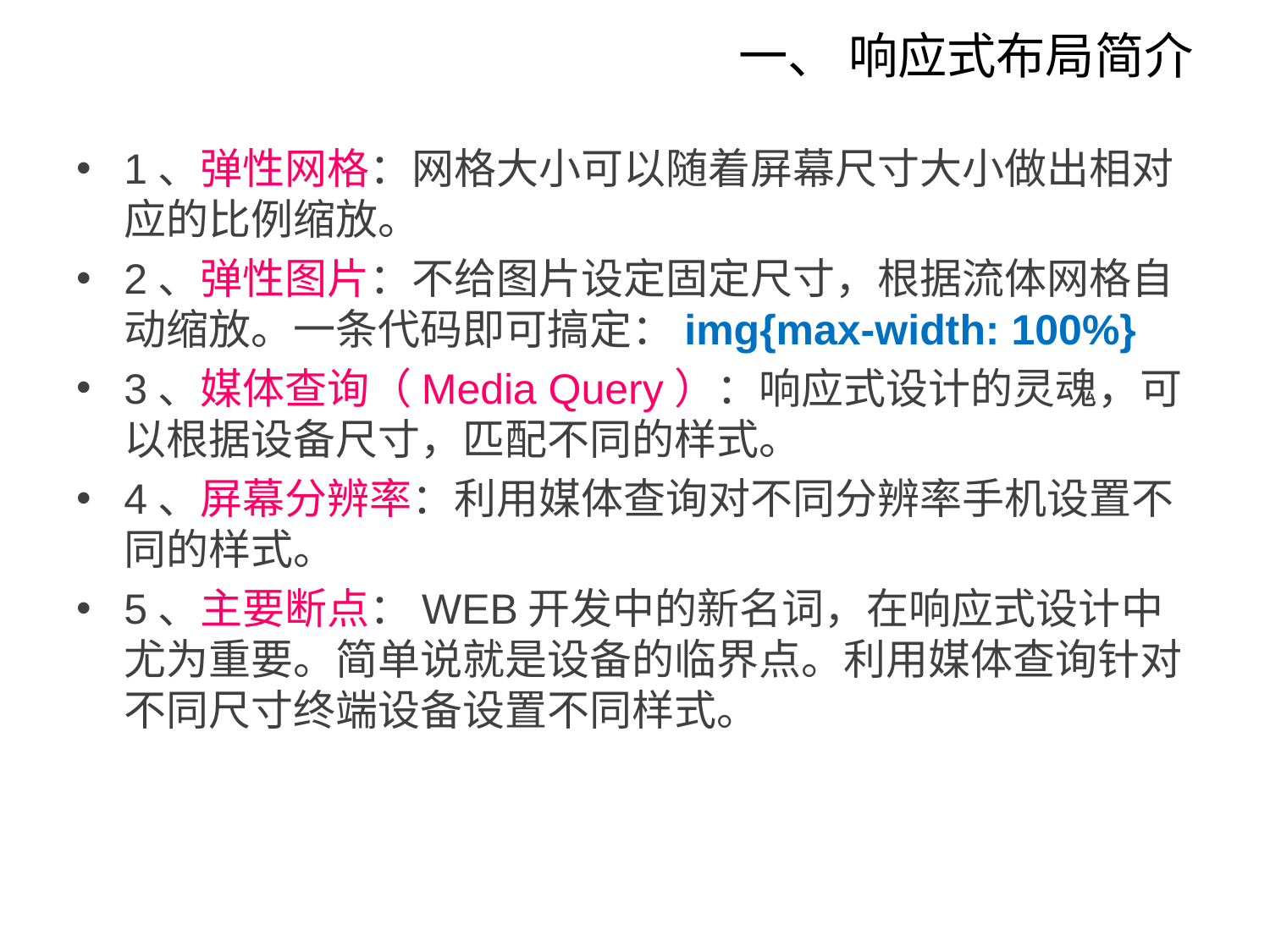

# 一、 响应式布局简介
1、弹性网格：网格大小可以随着屏幕尺寸大小做出相对应的比例缩放。
2、弹性图片：不给图片设定固定尺寸，根据流体网格自动缩放。一条代码即可搞定：img{max-width: 100%}
3、媒体查询（Media Query）：响应式设计的灵魂，可以根据设备尺寸，匹配不同的样式。
4、屏幕分辨率：利用媒体查询对不同分辨率手机设置不同的样式。
5、主要断点：WEB开发中的新名词，在响应式设计中尤为重要。简单说就是设备的临界点。利用媒体查询针对不同尺寸终端设备设置不同样式。